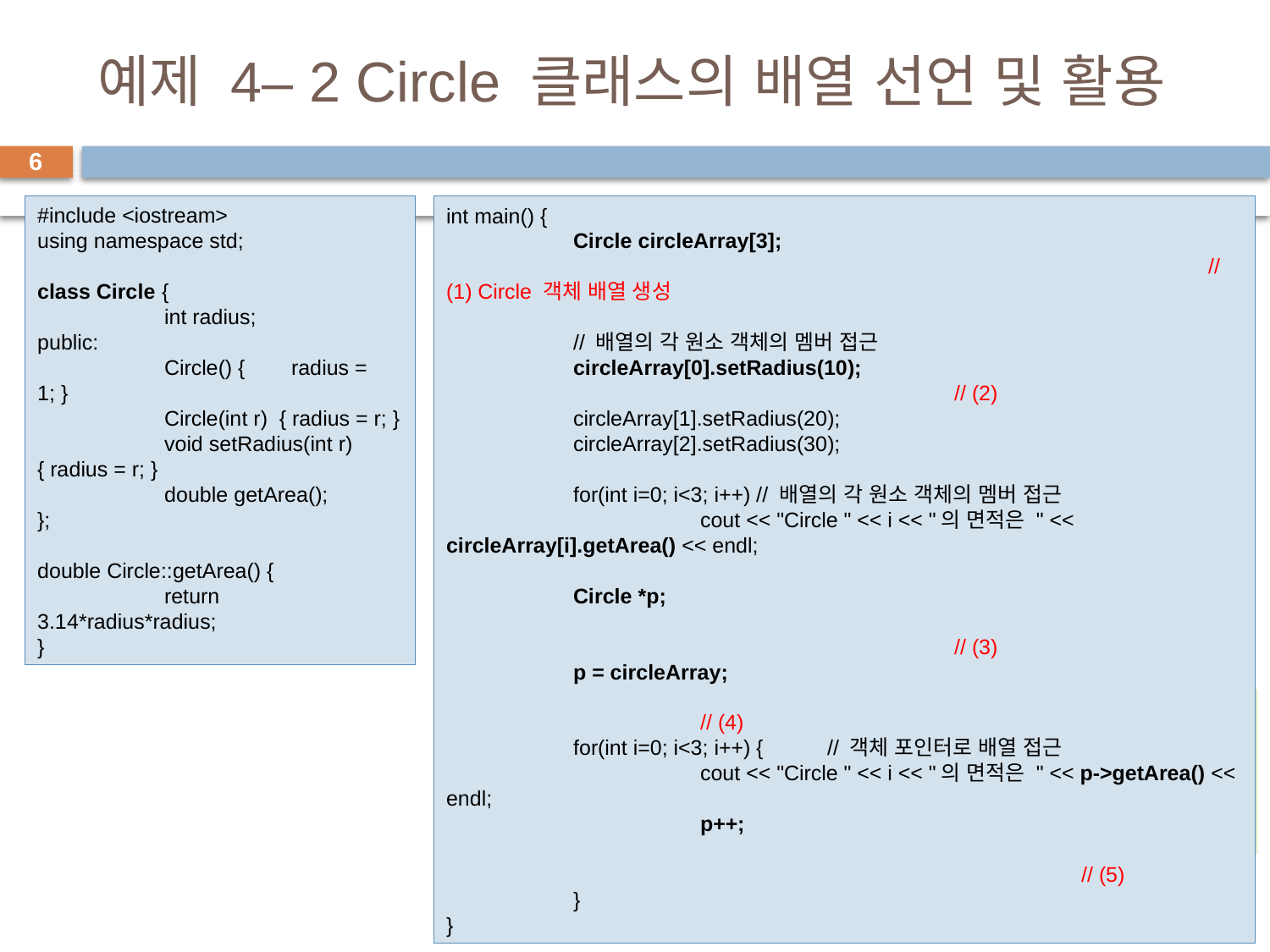

# 예제 4– 2 Circle 클래스의 배열 선언 및 활용
6
#include <iostream>
using namespace std;

class Circle {
	int radius;
public:
	Circle() {	radius = 1; }
	Circle(int r)  { radius = r; }
	void setRadius(int r)  { radius = r; }
	double getArea();
};

double Circle::getArea() {
	return 3.14*radius*radius;
}
int main() {
	Circle circleArray[3]; 										// (1) Circle 객체 배열 생성

	// 배열의 각 원소 객체의 멤버 접근
	circleArray[0].setRadius(10); 							// (2)
	circleArray[1].setRadius(20);
	circleArray[2].setRadius(30);

	for(int i=0; i<3; i++) // 배열의 각 원소 객체의 멤버 접근
		cout << "Circle " << i << "의 면적은 " << circleArray[i].getArea() << endl;

	Circle *p; 															// (3)
	p = circleArray; 												// (4)
	for(int i=0; i<3; i++) { 	// 객체 포인터로 배열 접근
		cout << "Circle " << i << "의 면적은 " << p->getArea() << endl;
		p++; 															// (5)
	}
}
Circle 0의 면적은 314
Circle 1의 면적은 1256
Circle 2의 면적은 2826
Circle 0의 면적은 314
Circle 1의 면적은 1256
Circle 2의 면적은 2826